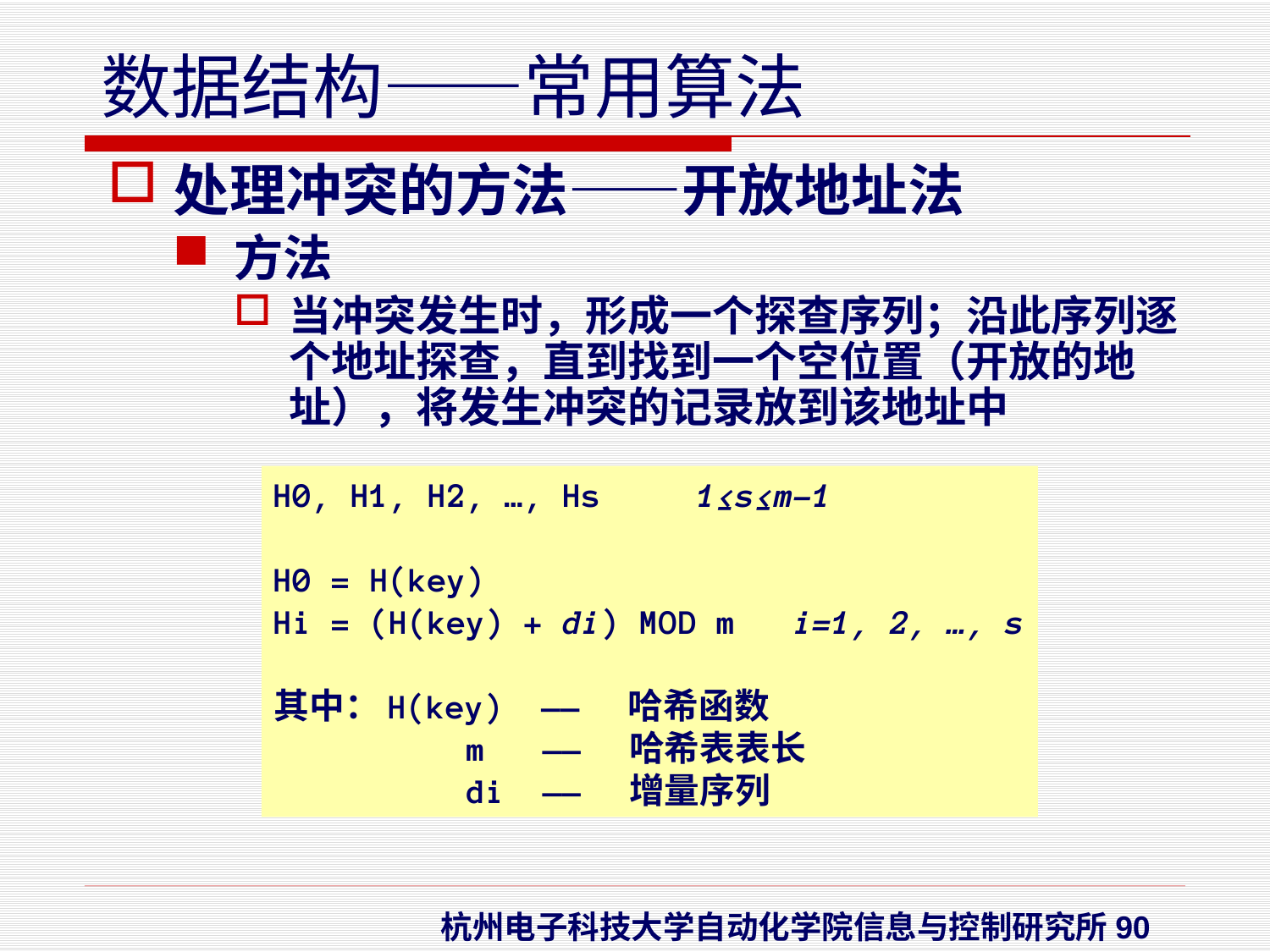

处理冲突的方法——开放地址法
方法
当冲突发生时，形成一个探查序列；沿此序列逐个地址探查，直到找到一个空位置（开放的地址），将发生冲突的记录放到该地址中

H0, H1, H2, …, Hs     1≤s≤m-1

H0 = H(key)
Hi = (H(key) + di) MOD m   i=1, 2, …, s

其中：H(key)  ——  哈希函数
          m   ——  哈希表表长
          di  ——  增量序列